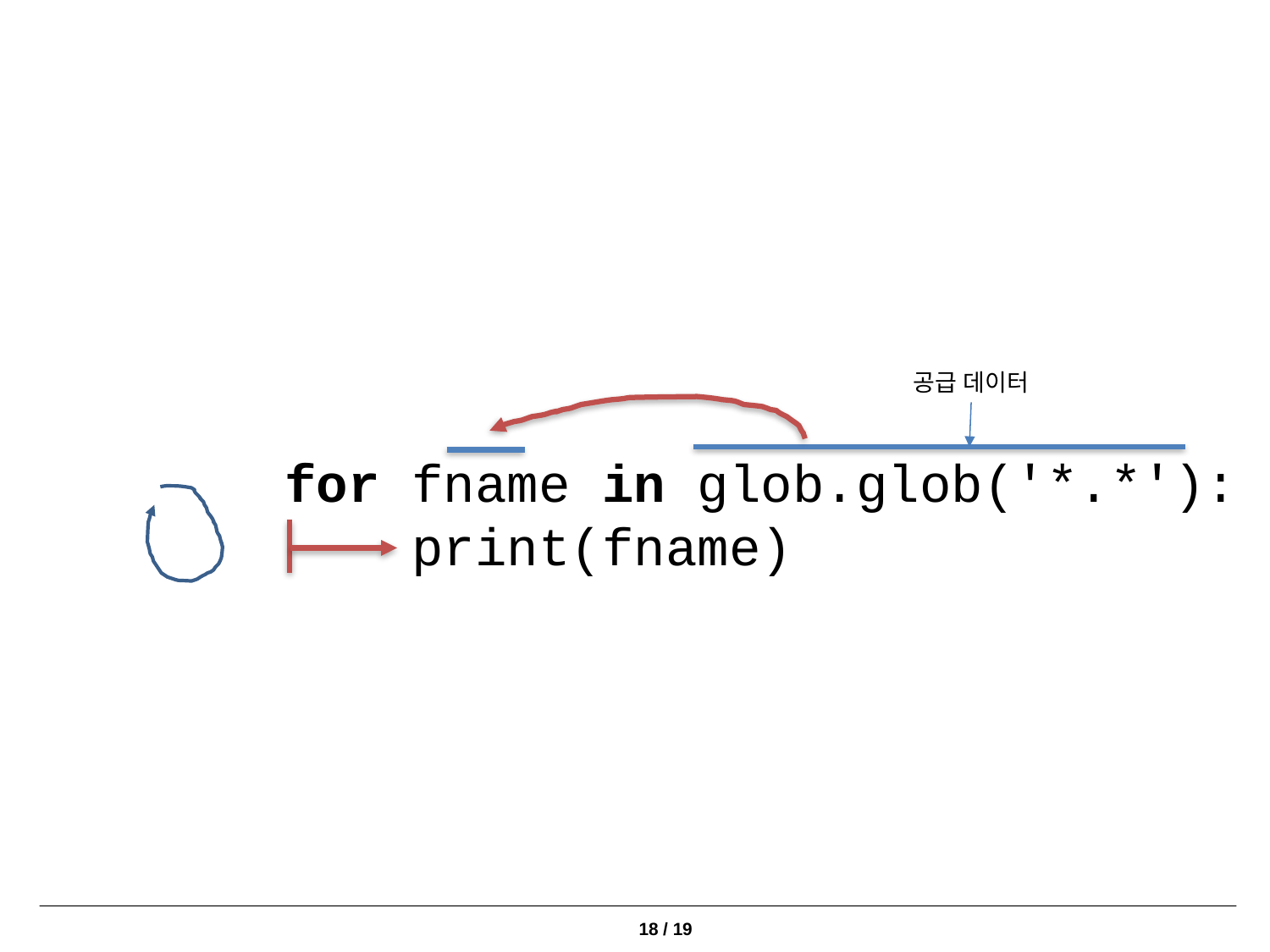

공급 데이터

for fname in glob.glob('*.*'):
    print(fname)